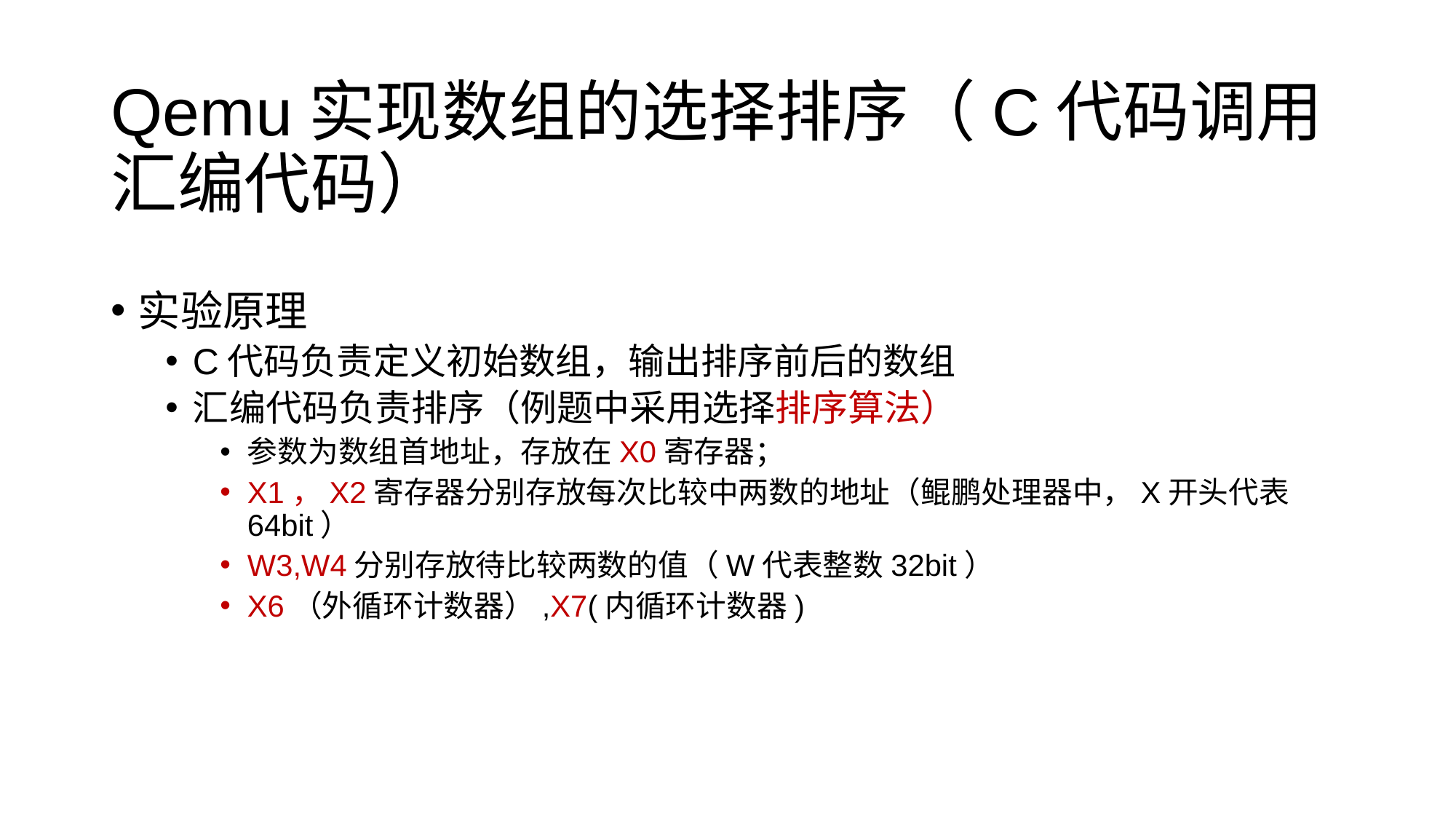

# Qemu实现数组的选择排序（C代码调用汇编代码）

实验原理
C代码负责定义初始数组，输出排序前后的数组
汇编代码负责排序（例题中采用选择排序算法）
参数为数组首地址，存放在X0寄存器；
X1，X2寄存器分别存放每次比较中两数的地址（鲲鹏处理器中，X开头代表64bit）
W3,W4分别存放待比较两数的值（W代表整数32bit）
X6（外循环计数器）,X7(内循环计数器)